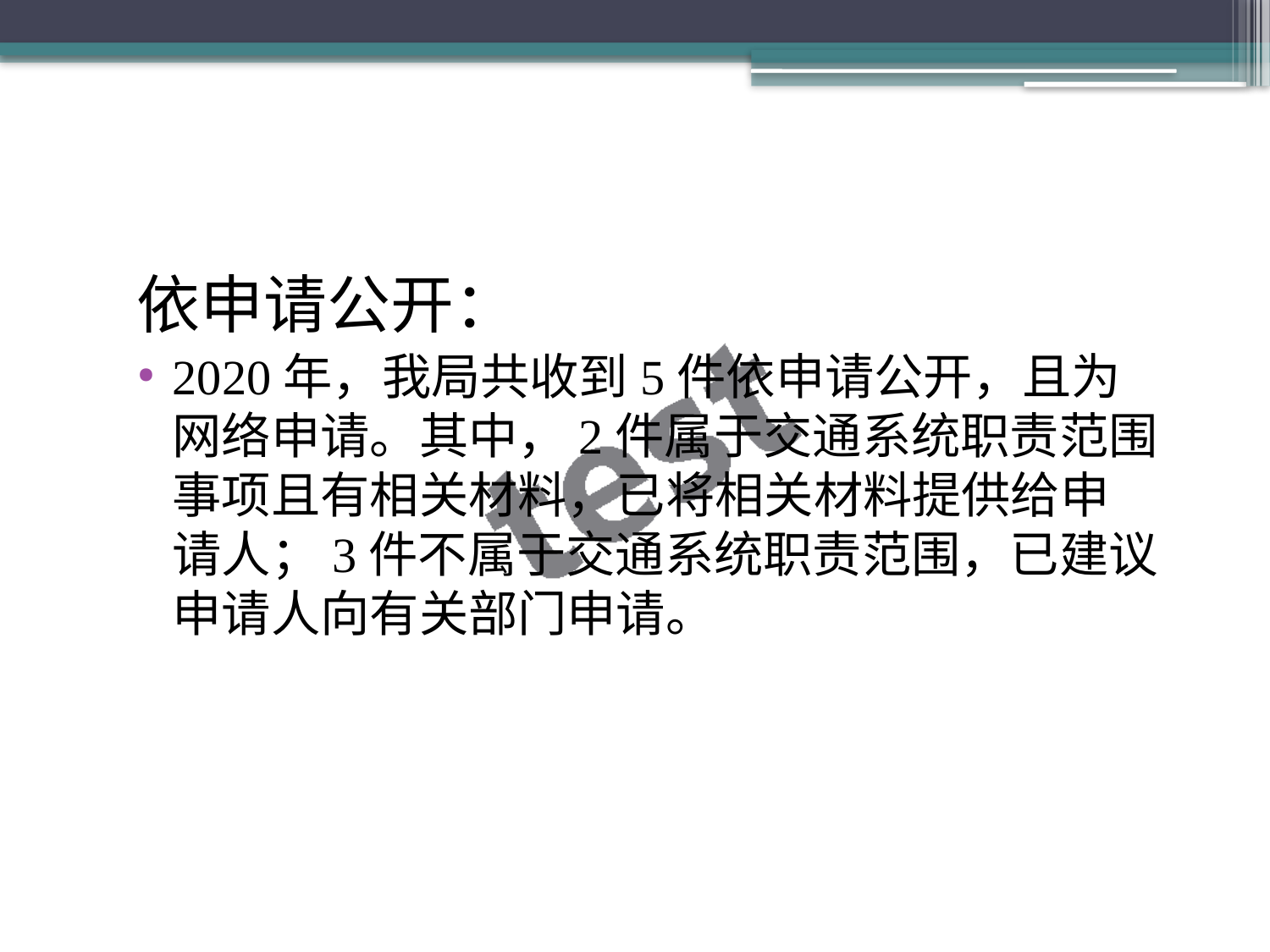

依申请公开：
2020年，我局共收到5件依申请公开，且为网络申请。其中，2件属于交通系统职责范围事项且有相关材料，已将相关材料提供给申请人；3件不属于交通系统职责范围，已建议申请人向有关部门申请。